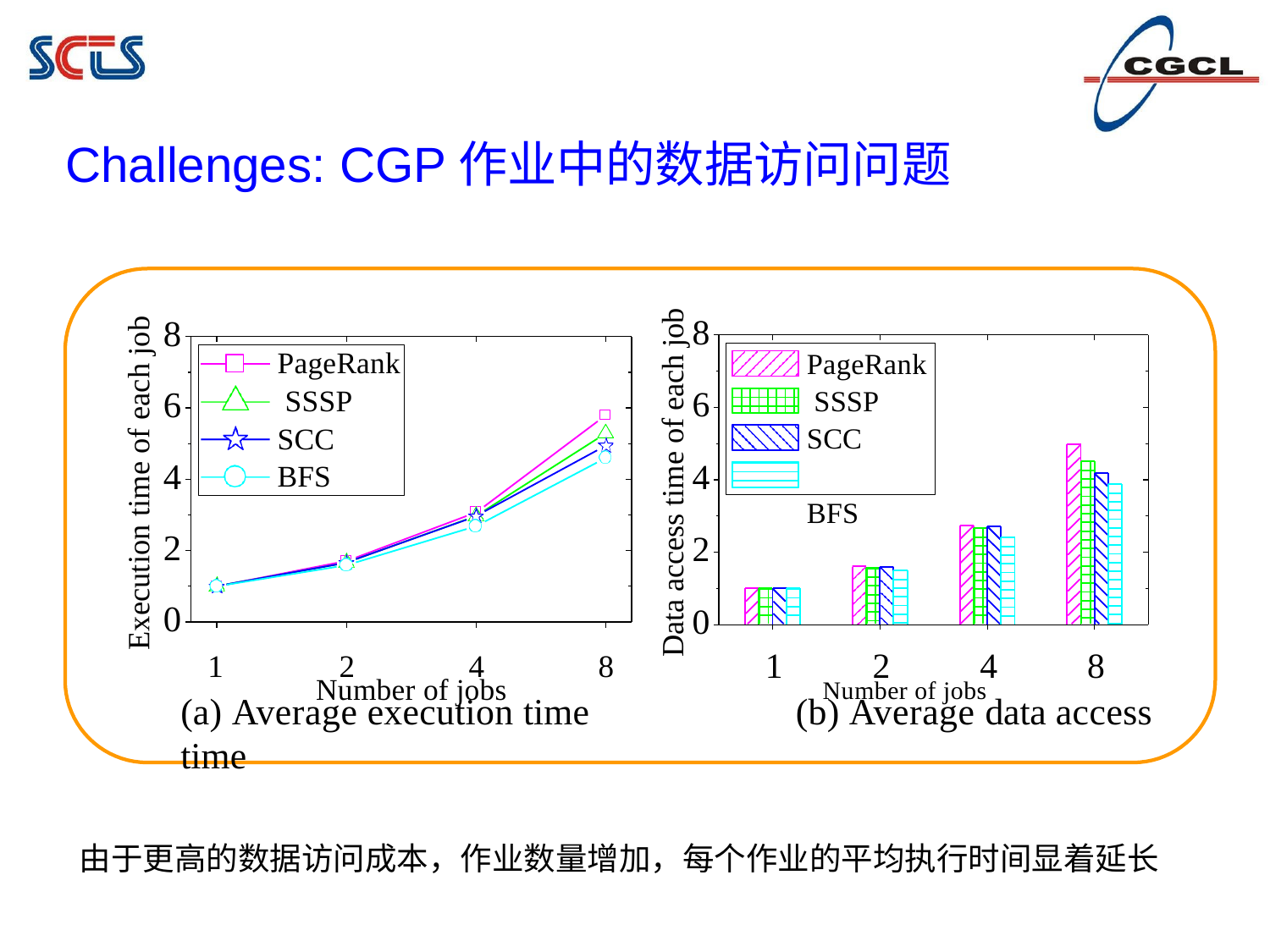

# Challenges: CGP作业中的数据访问问题

Data access time of each job
8
8
6
4
2
0
Execution time of each job

PageRank  SSSP
SCC  BFS
PageRank  SSSP  SCC
BFS

6

4

2

0

1	2	4	8	1	2	4	8

Number of jobs	Number of jobs
(a) Average execution time	(b) Average data access time

由于更高的数据访问成本，作业数量增加，每个作业的平均执行时间显着延长